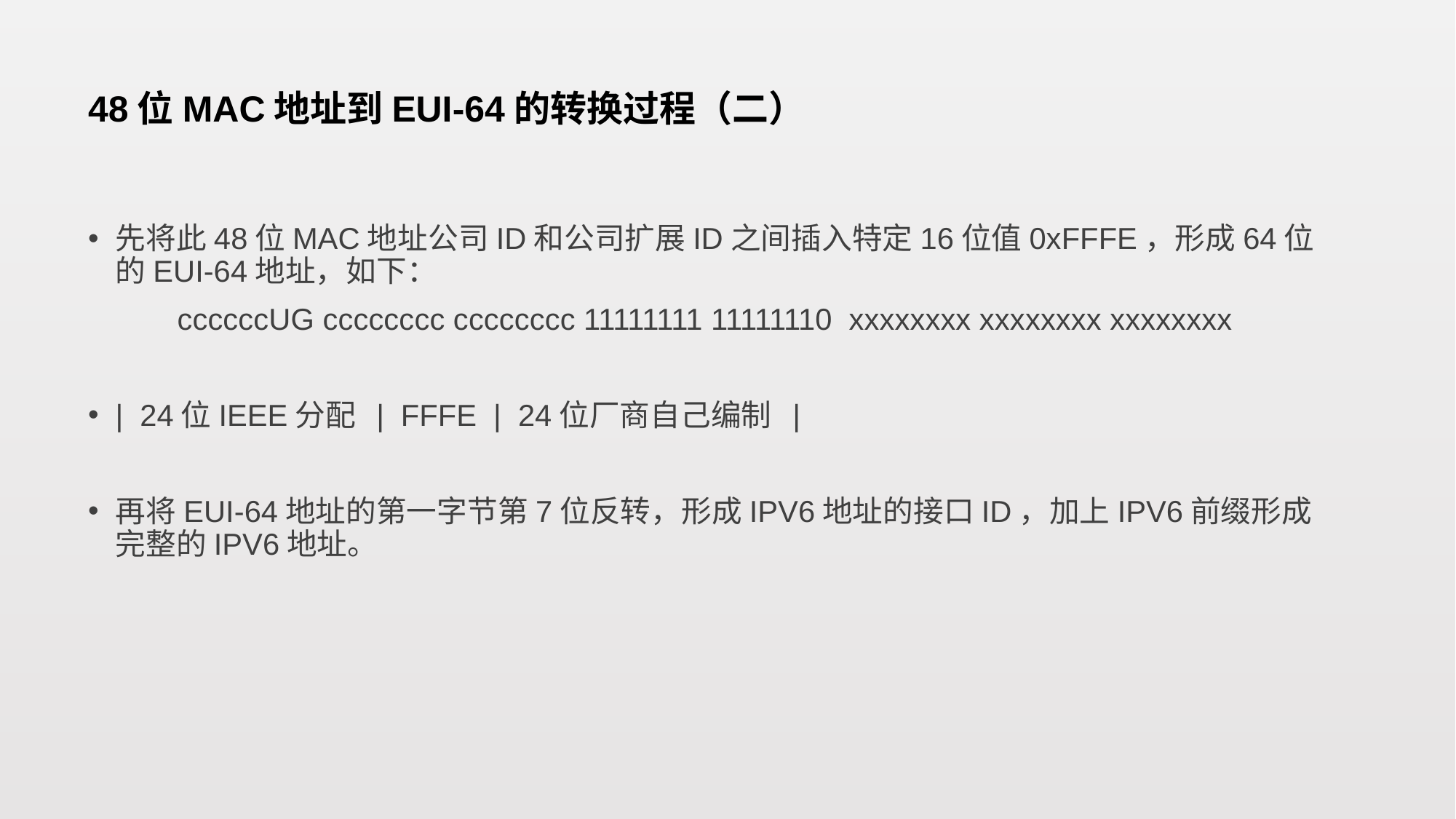

# 48位MAC地址到EUI-64的转换过程（二）
先将此48位MAC地址公司ID和公司扩展ID之间插入特定16位值0xFFFE，形成64位的EUI-64地址，如下：
ccccccUG cccccccc cccccccc 11111111 11111110  xxxxxxxx xxxxxxxx xxxxxxxx

|  24位IEEE分配  |  FFFE  |  24位厂商自己编制  |

再将EUI-64地址的第一字节第7位反转，形成IPV6地址的接口ID，加上IPV6前缀形成完整的IPV6地址。